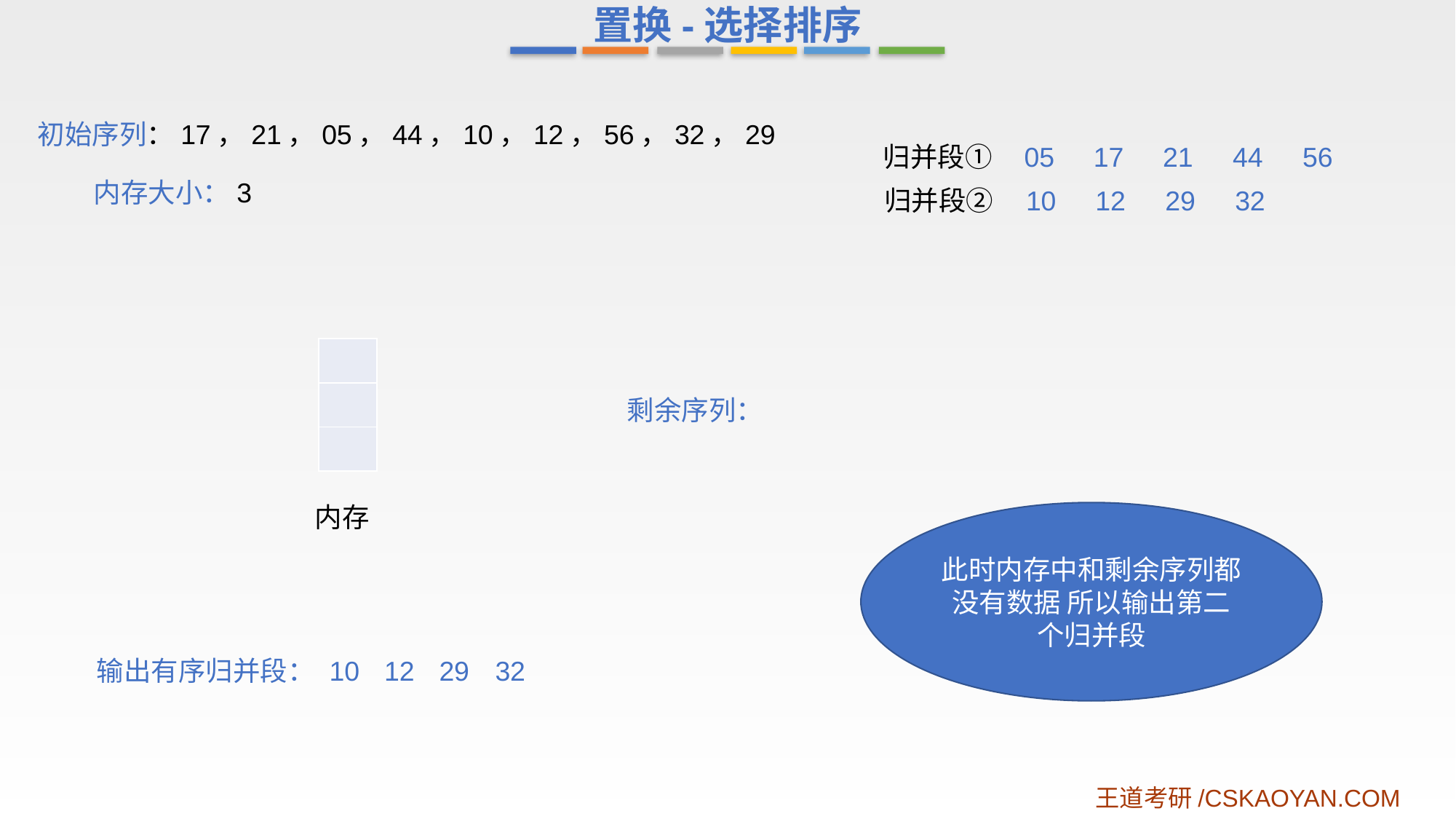

置换-选择排序

初始序列：17，21，05，44，10，12，56，32，29
归并段①
05
17
21
44
56
内存大小：3
归并段②
10
12
29
32
|  |
| --- |
|  |
|  |
剩余序列：
内存
此时内存中和剩余序列都没有数据 所以输出第二个归并段
输出有序归并段：
10
12
29
32
王道考研/CSKAOYAN.COM